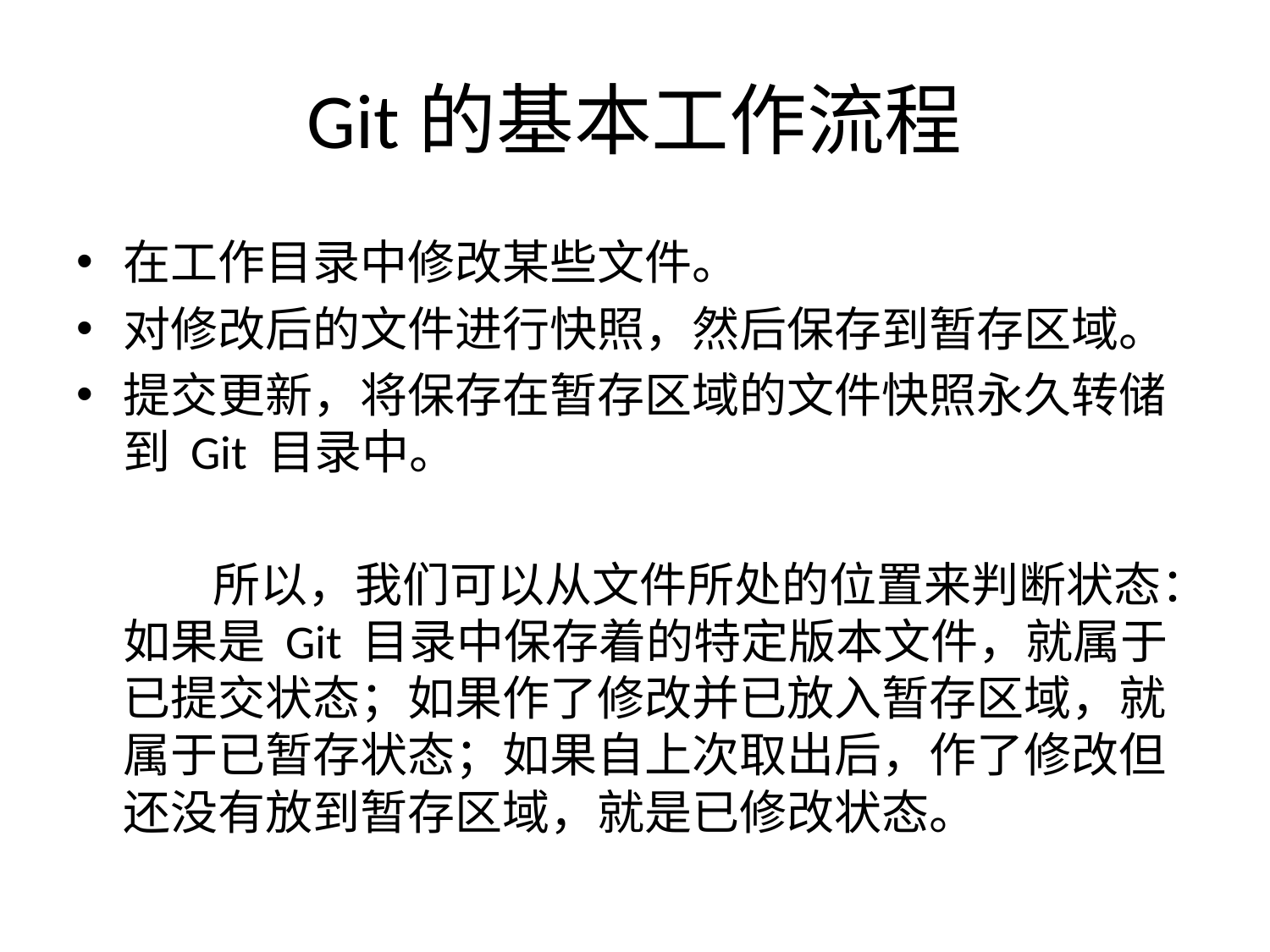

# Git的基本工作流程
在工作目录中修改某些文件。
对修改后的文件进行快照，然后保存到暂存区域。
提交更新，将保存在暂存区域的文件快照永久转储到 Git 目录中。

            所以，我们可以从文件所处的位置来判断状态：如果是 Git 目录中保存着的特定版本文件，就属于已提交状态；如果作了修改并已放入暂存区域，就属于已暂存状态；如果自上次取出后，作了修改但还没有放到暂存区域，就是已修改状态。